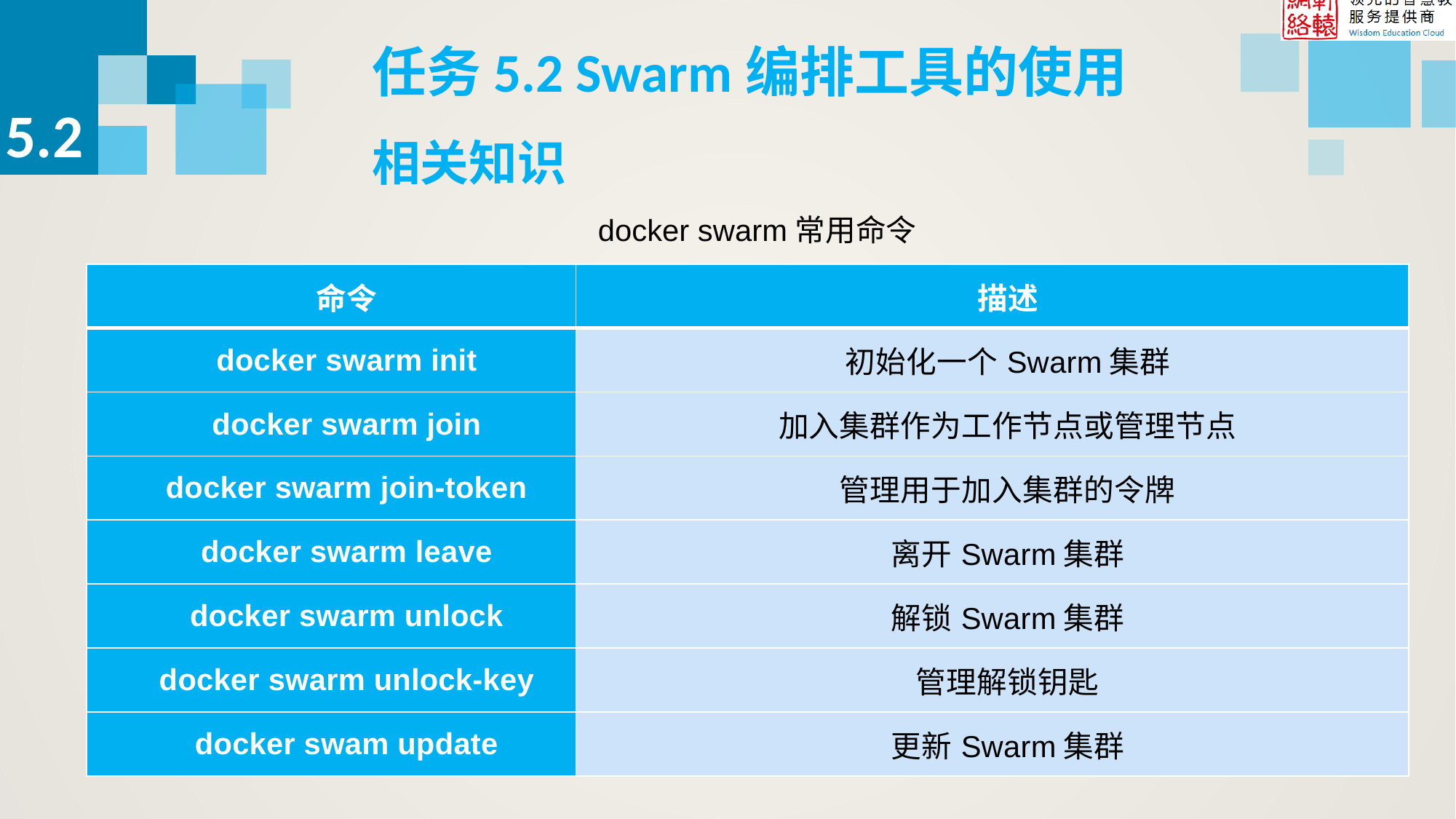

任务5.2 Swarm编排工具的使用
5.2
相关知识
docker swarm常用命令
| 命令 | 描述 |
| --- | --- |
| docker swarm init | 初始化一个Swarm集群 |
| docker swarm join | 加入集群作为工作节点或管理节点 |
| docker swarm join-token | 管理用于加入集群的令牌 |
| docker swarm leave | 离开Swarm集群 |
| docker swarm unlock | 解锁Swarm集群 |
| docker swarm unlock-key | 管理解锁钥匙 |
| docker swam update | 更新Swarm集群 |